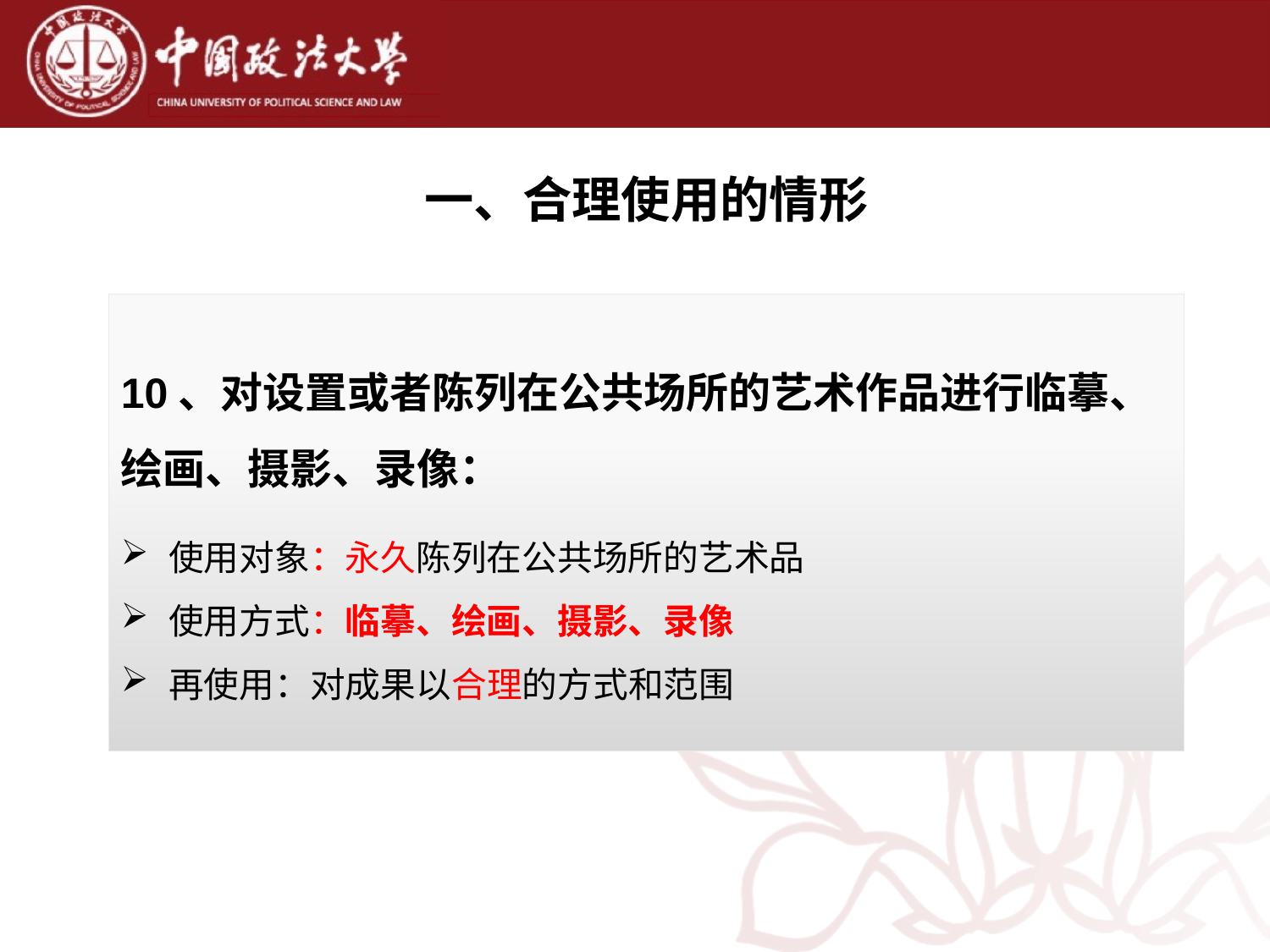

一、合理使用的情形
10、对设置或者陈列在公共场所的艺术作品进行临摹、绘画、摄影、录像：
使用对象：永久陈列在公共场所的艺术品
使用方式：临摹、绘画、摄影、录像
再使用：对成果以合理的方式和范围